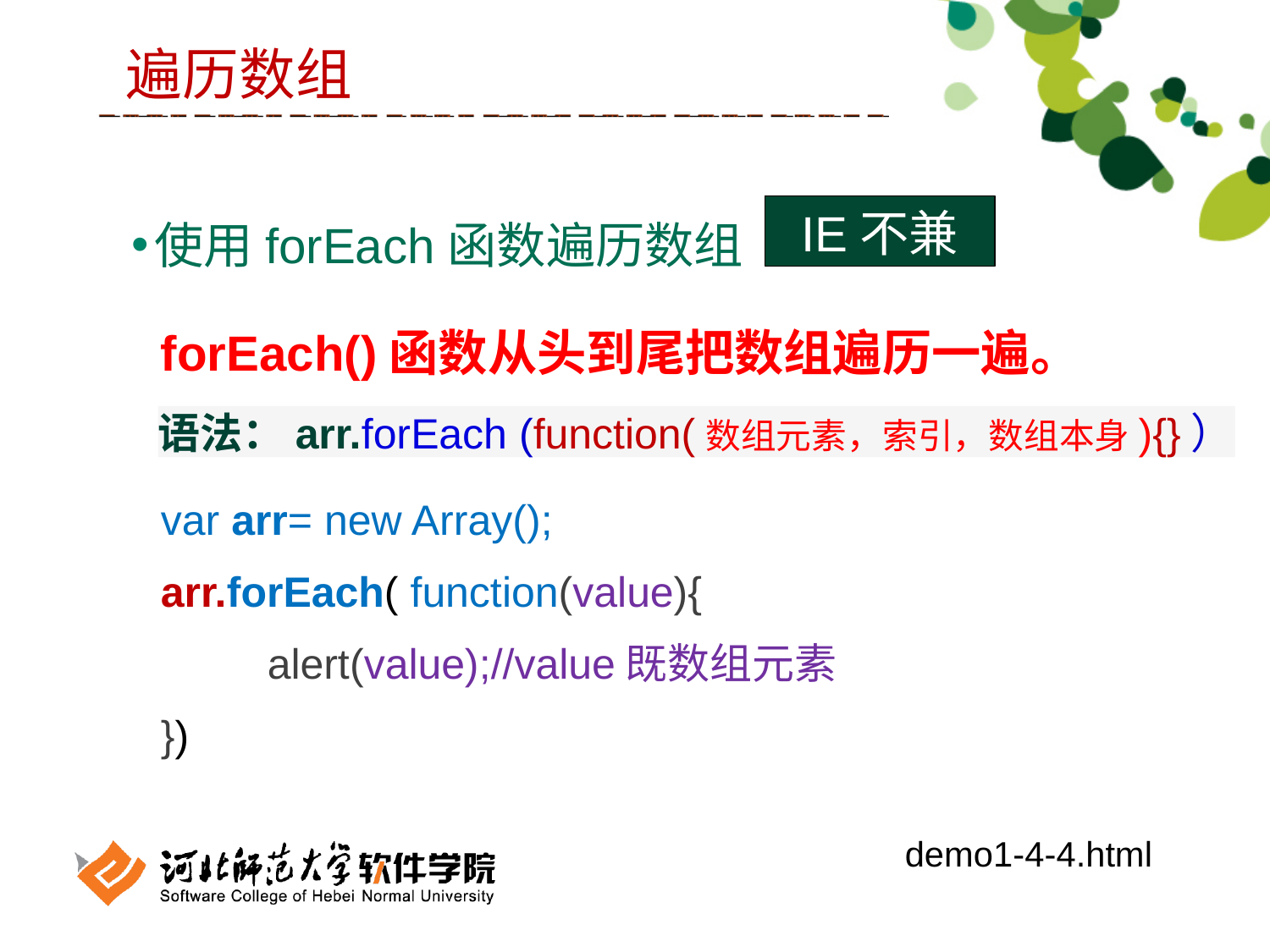

遍历数组
使用forEach函数遍历数组

IE不兼容
forEach()函数从头到尾把数组遍历一遍。
语法：arr.forEach (function(数组元素，索引，数组本身){}）
var arr= new Array();
arr.forEach( function(value){
         alert(value);//value既数组元素
})
demo1-4-4.html